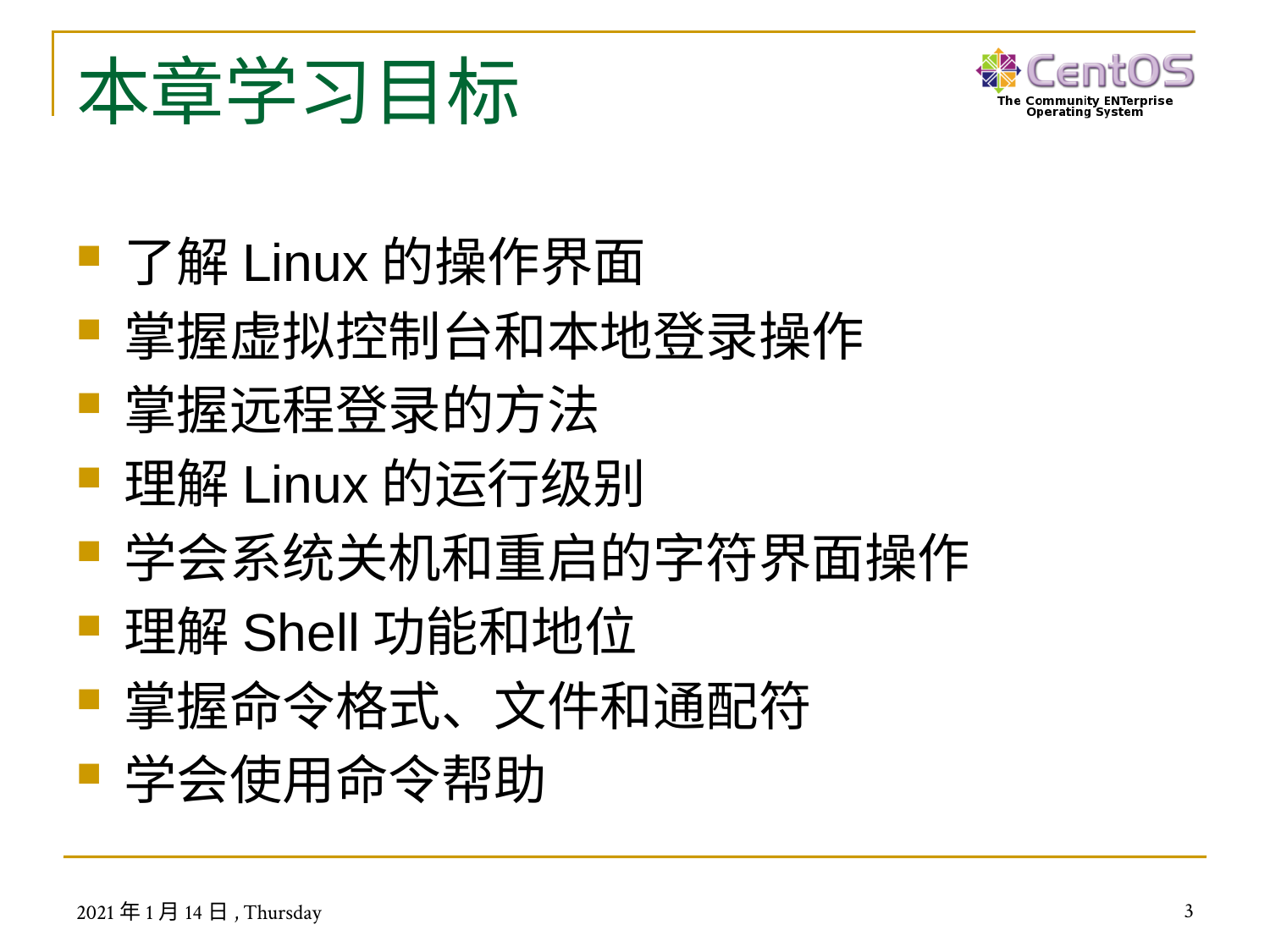

# 本章学习目标
了解Linux的操作界面
掌握虚拟控制台和本地登录操作
掌握远程登录的方法
理解Linux的运行级别
学会系统关机和重启的字符界面操作
理解Shell功能和地位
掌握命令格式、文件和通配符
学会使用命令帮助
2021年1月14日, Thursday
3